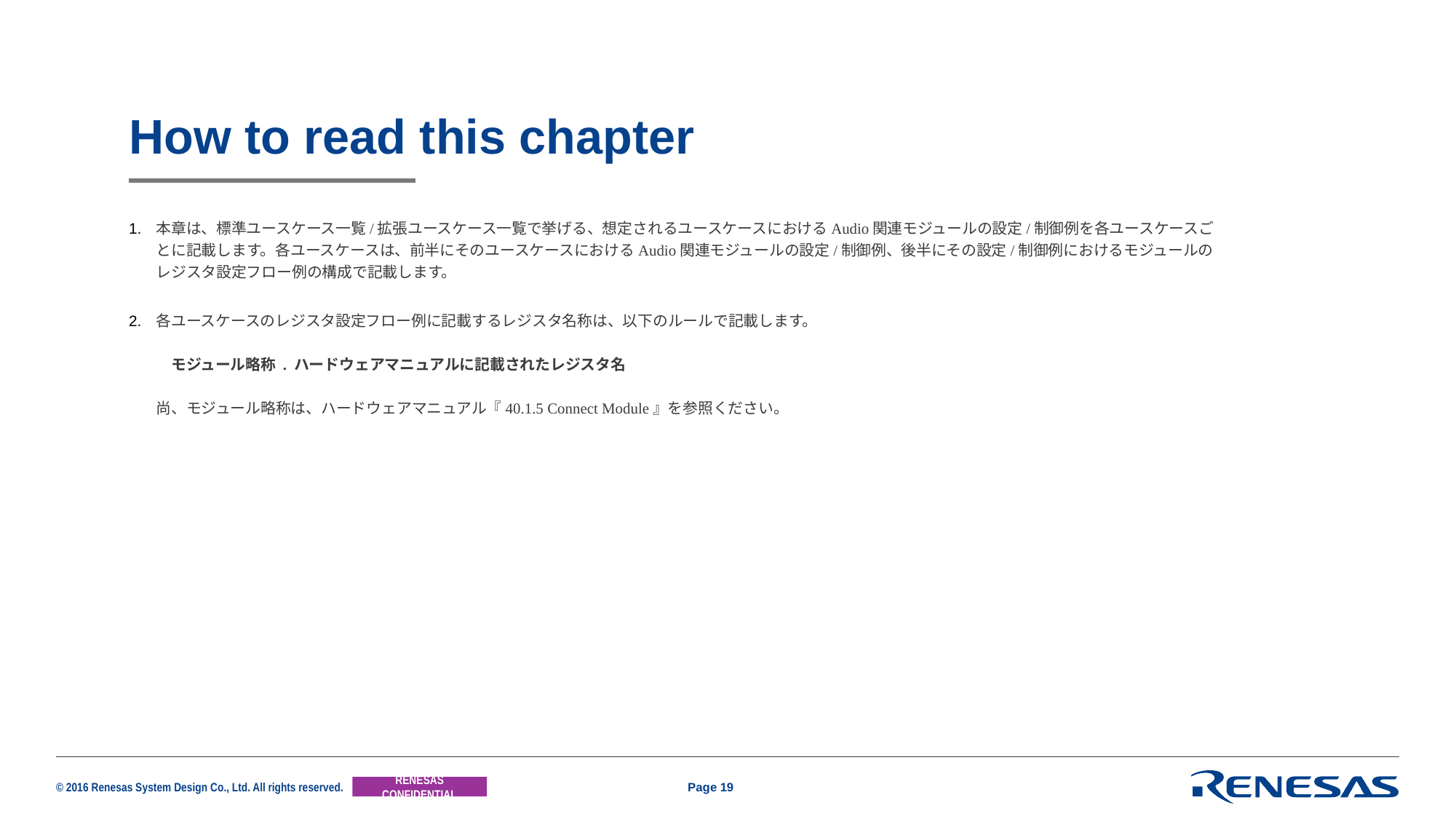

# How to read this chapter
本章は、標準ユースケース一覧/拡張ユースケース一覧で挙げる、想定されるユースケースにおけるAudio関連モジュールの設定/制御例を各ユースケースごとに記載します。各ユースケースは、前半にそのユースケースにおけるAudio関連モジュールの設定/制御例、後半にその設定/制御例におけるモジュールのレジスタ設定フロー例の構成で記載します。
各ユースケースのレジスタ設定フロー例に記載するレジスタ名称は、以下のルールで記載します。
　モジュール略称 . ハードウェアマニュアルに記載されたレジスタ名
尚、モジュール略称は、ハードウェアマニュアル『40.1.5 Connect Module』を参照ください。
Page 19